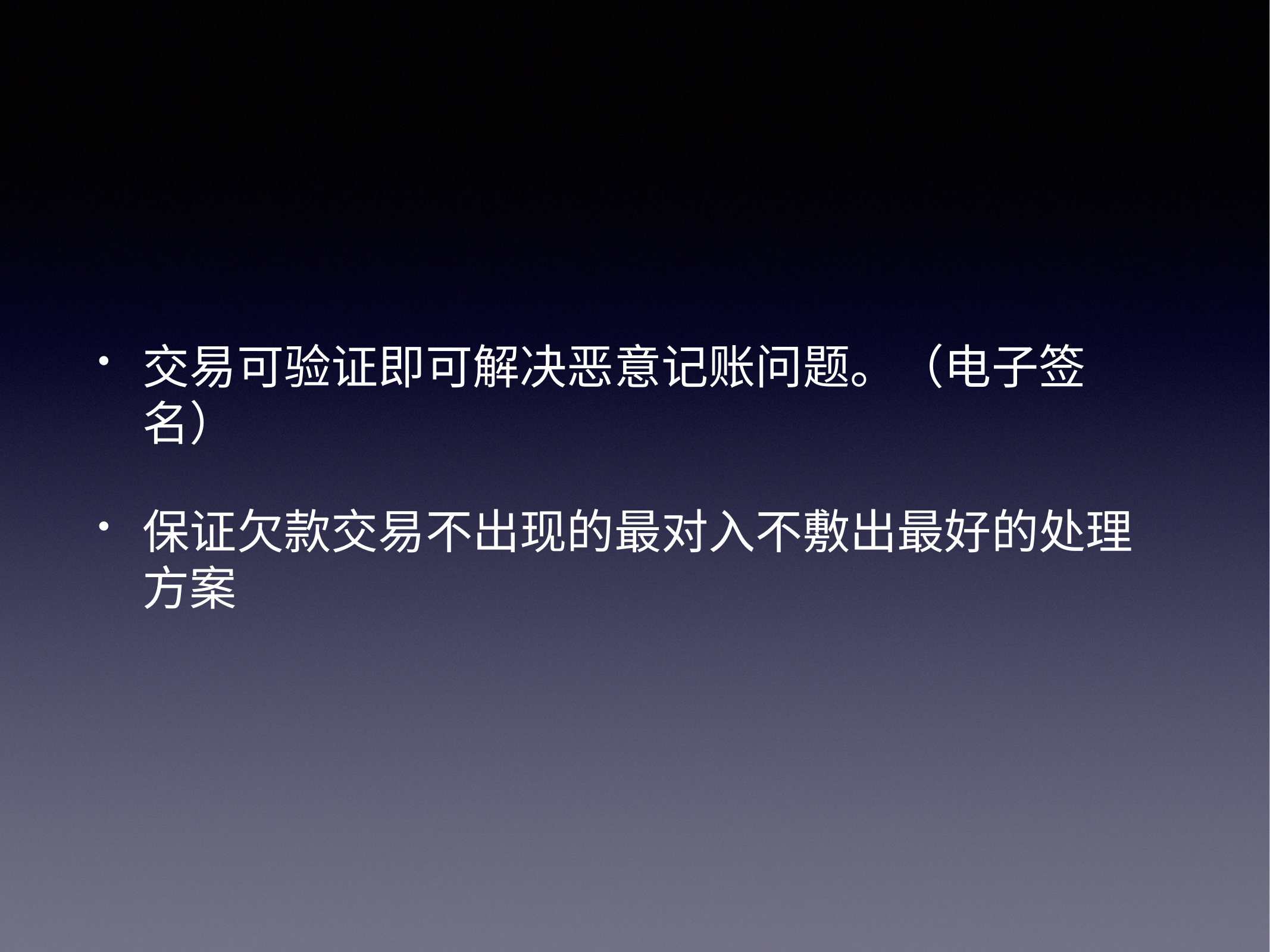

交易可验证即可解决恶意记账问题。（电子签名）
保证欠款交易不出现的最对入不敷出最好的处理方案